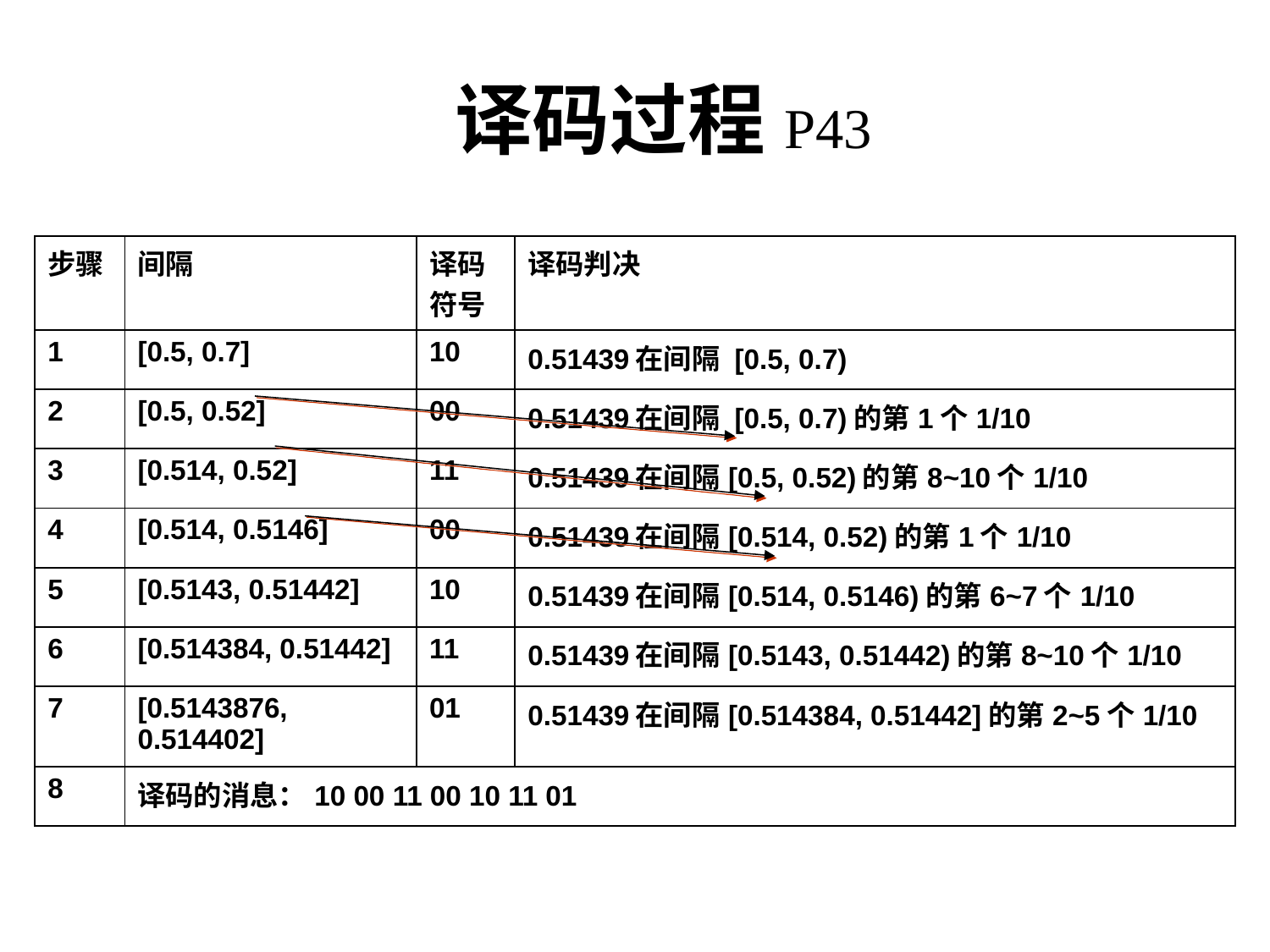

# 译码过程P43
| 步骤 | 间隔 | 译码 符号 | 译码判决 |
| --- | --- | --- | --- |
| 1 | [0.5, 0.7] | 10 | 0.51439在间隔 [0.5, 0.7) |
| 2 | [0.5, 0.52] | 00 | 0.51439在间隔 [0.5, 0.7)的第1个1/10 |
| 3 | [0.514, 0.52] | 11 | 0.51439在间隔[0.5, 0.52)的第8~10个1/10 |
| 4 | [0.514, 0.5146] | 00 | 0.51439在间隔[0.514, 0.52)的第1个1/10 |
| 5 | [0.5143, 0.51442] | 10 | 0.51439在间隔[0.514, 0.5146)的第6~7个1/10 |
| 6 | [0.514384, 0.51442] | 11 | 0.51439在间隔[0.5143, 0.51442)的第8~10个1/10 |
| 7 | [0.5143876, 0.514402] | 01 | 0.51439在间隔[0.514384, 0.51442]的第2~5个1/10 |
| 8 | 译码的消息：10 00 11 00 10 11 01 |  |  |